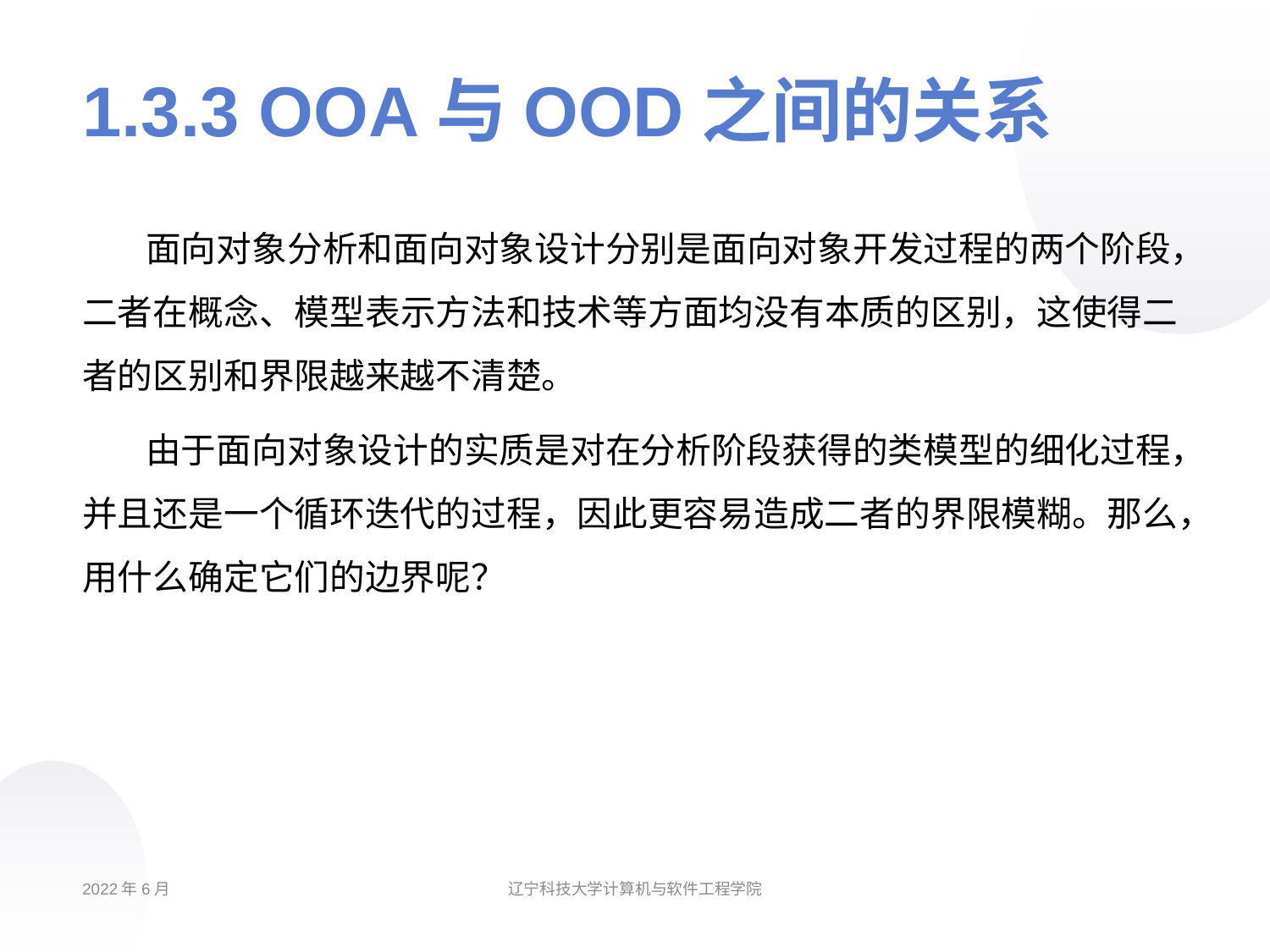

# 1.3.3 OOA与OOD之间的关系
面向对象分析和面向对象设计分别是面向对象开发过程的两个阶段，二者在概念、模型表示方法和技术等方面均没有本质的区别，这使得二者的区别和界限越来越不清楚。
由于面向对象设计的实质是对在分析阶段获得的类模型的细化过程，并且还是一个循环迭代的过程，因此更容易造成二者的界限模糊。那么，用什么确定它们的边界呢？

2022年6月
辽宁科技大学计算机与软件工程学院
168